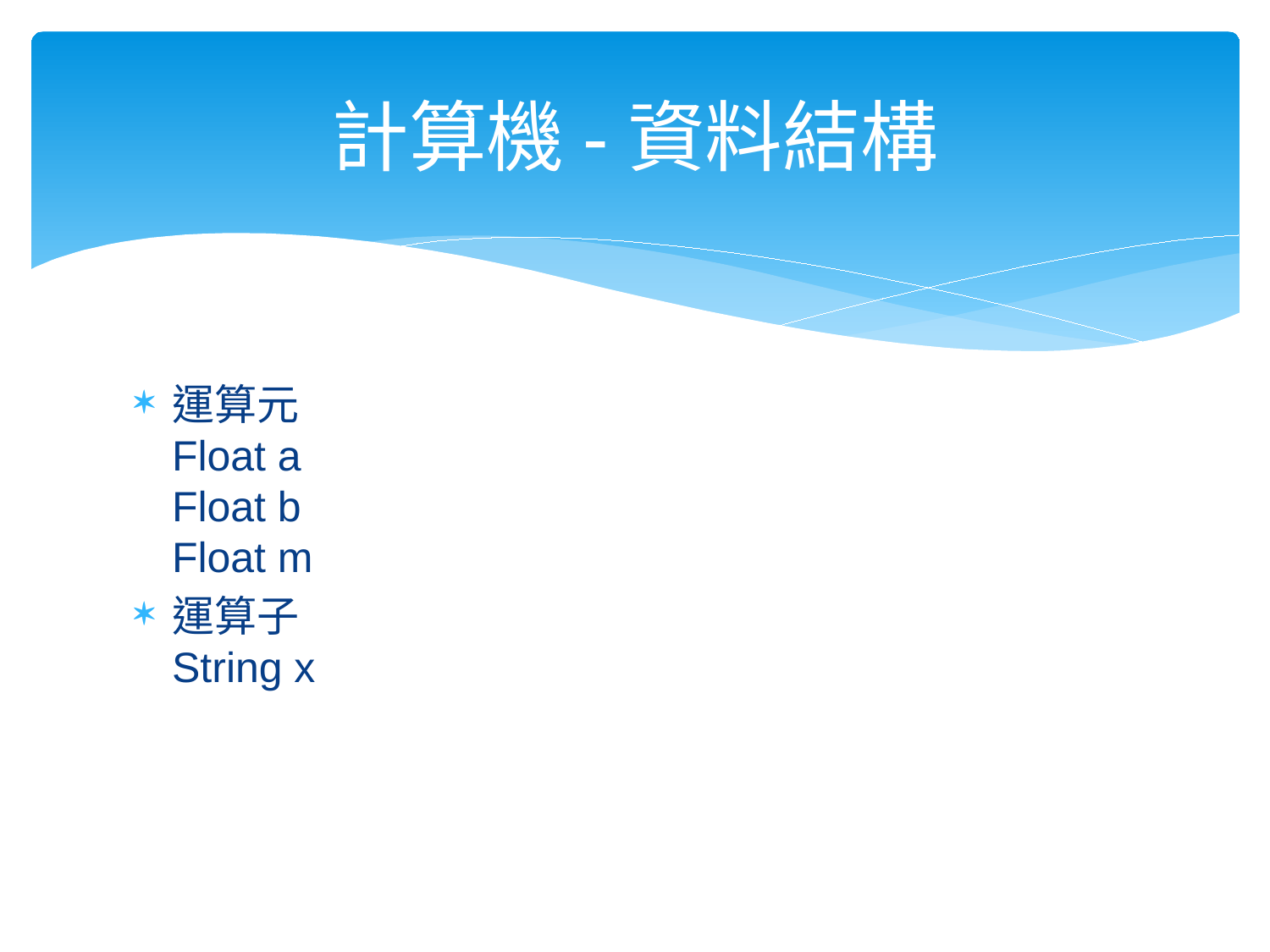

# 計算機-資料結構
運算元
Float a
Float b
Float m
運算子
String x